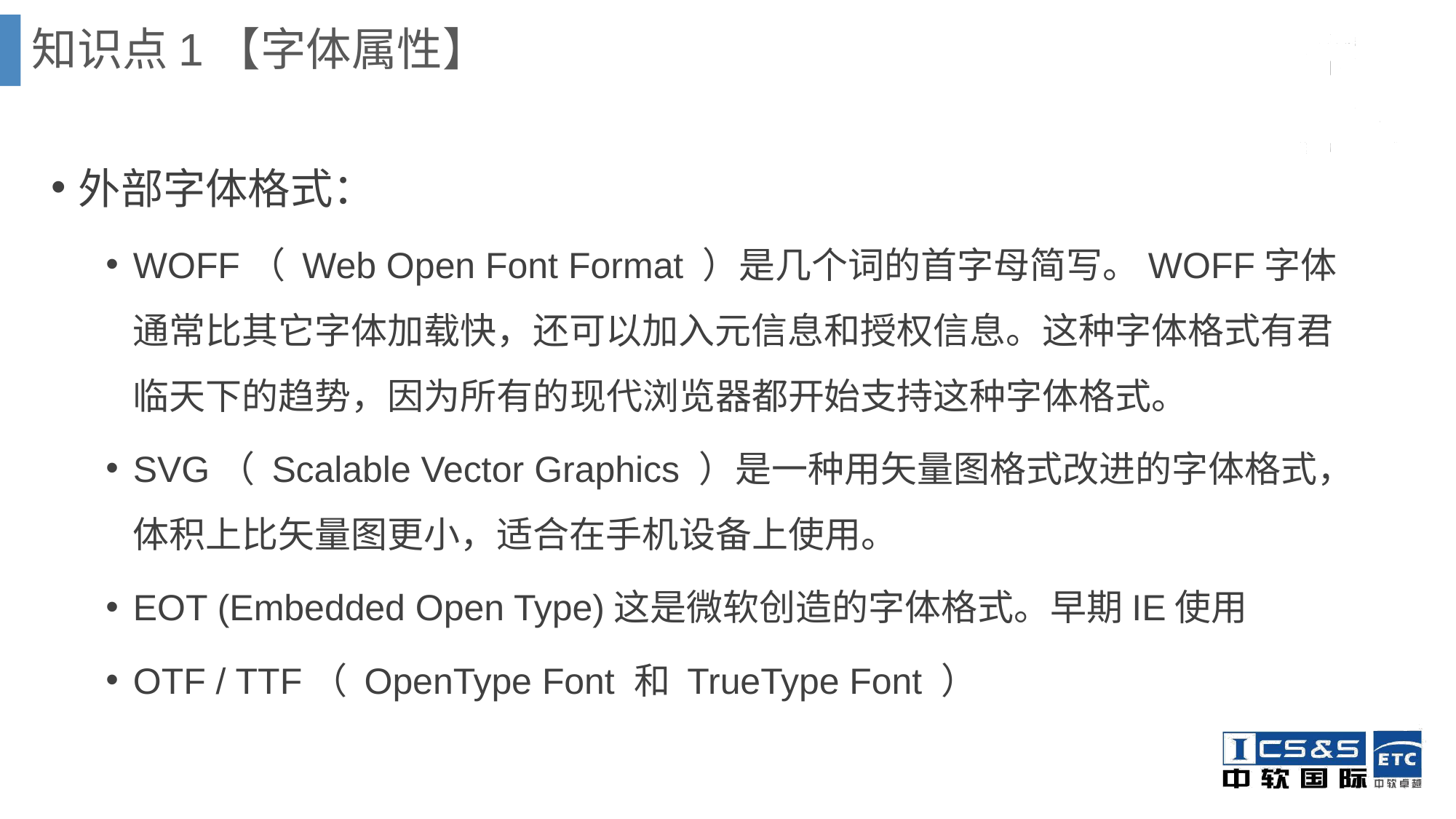

知识点1【字体属性】
外部字体格式：
WOFF（ Web Open Font Format ）是几个词的首字母简写。WOFF字体通常比其它字体加载快，还可以加入元信息和授权信息。这种字体格式有君临天下的趋势，因为所有的现代浏览器都开始支持这种字体格式。
SVG（ Scalable Vector Graphics ）是一种用矢量图格式改进的字体格式，体积上比矢量图更小，适合在手机设备上使用。
EOT (Embedded Open Type)这是微软创造的字体格式。早期IE使用
OTF / TTF（ OpenType Font 和 TrueType Font ）